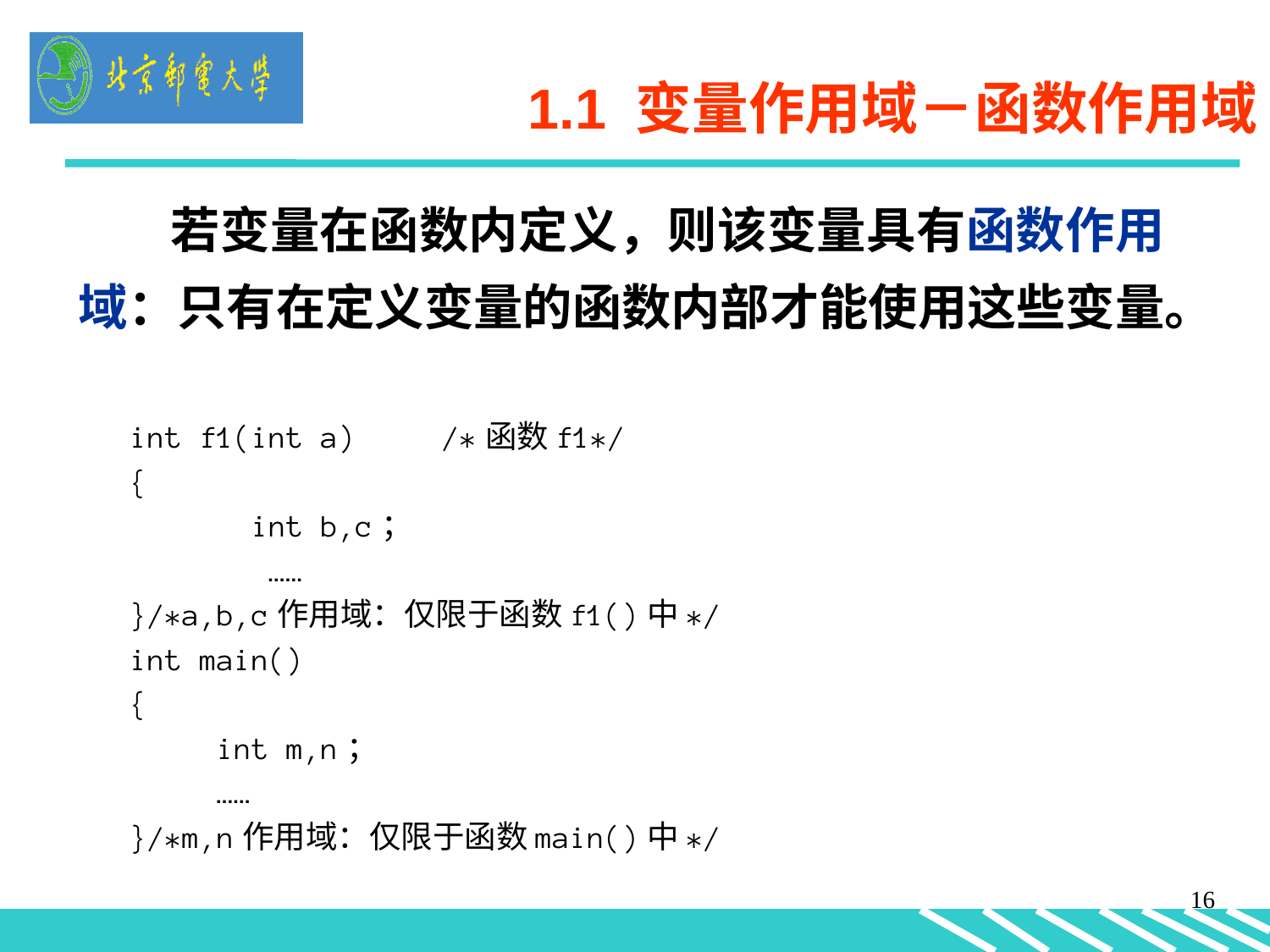

# 1.1 变量作用域－函数作用域
若变量在函数内定义，则该变量具有函数作用域：只有在定义变量的函数内部才能使用这些变量。
int f1(int a)     /*函数f1*/
{
       int b,c；
        ……
}/*a,b,c作用域：仅限于函数f1()中*/
int main()
{
     int m,n；
     ……
}/*m,n作用域：仅限于函数main()中*/
16